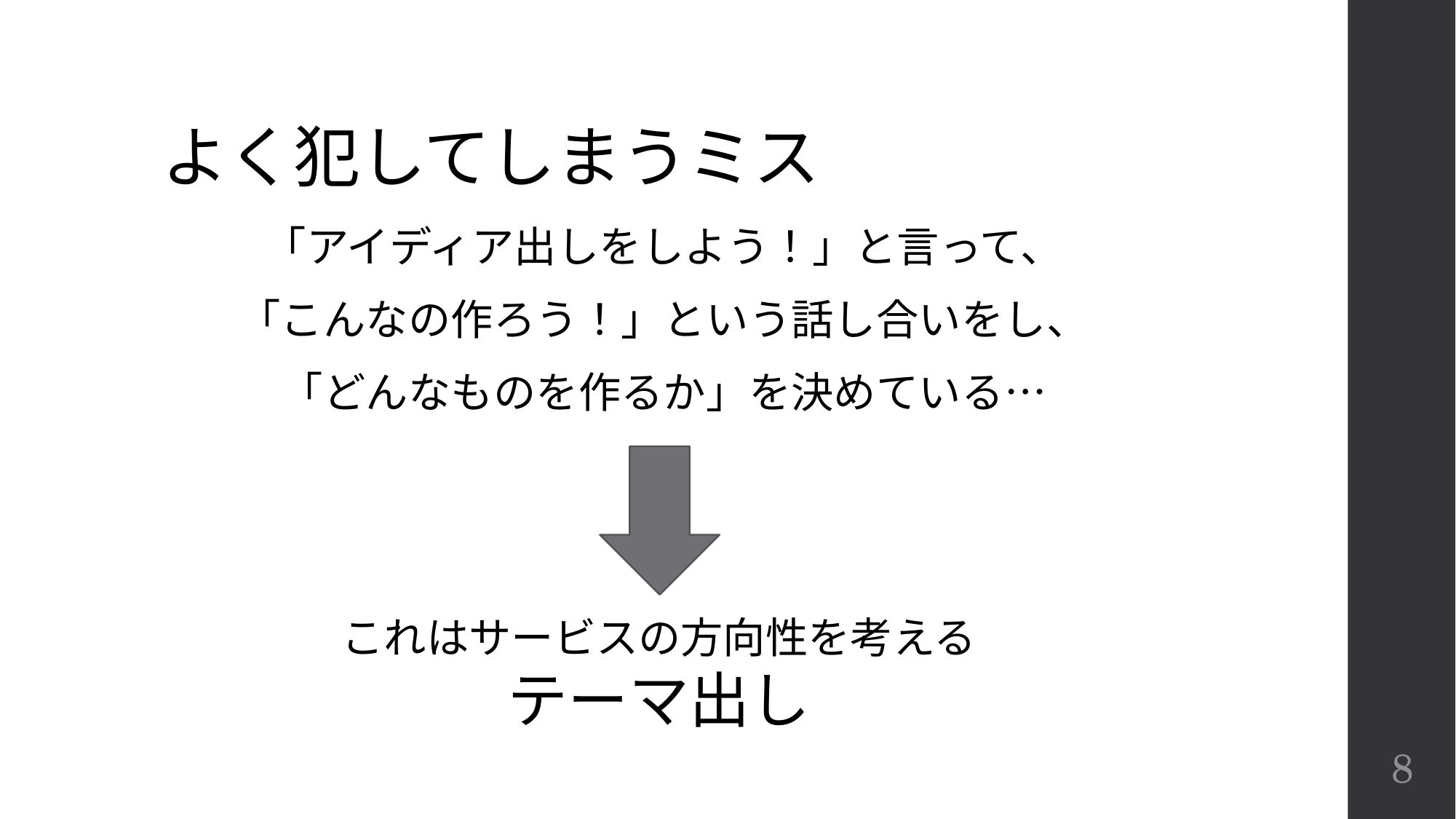

# よく犯してしまうミス
「アイディア出しをしよう！」と言って、
「こんなの作ろう！」という話し合いをし、
「どんなものを作るか」を決めている…

これはサービスの方向性を考える
テーマ出し
8